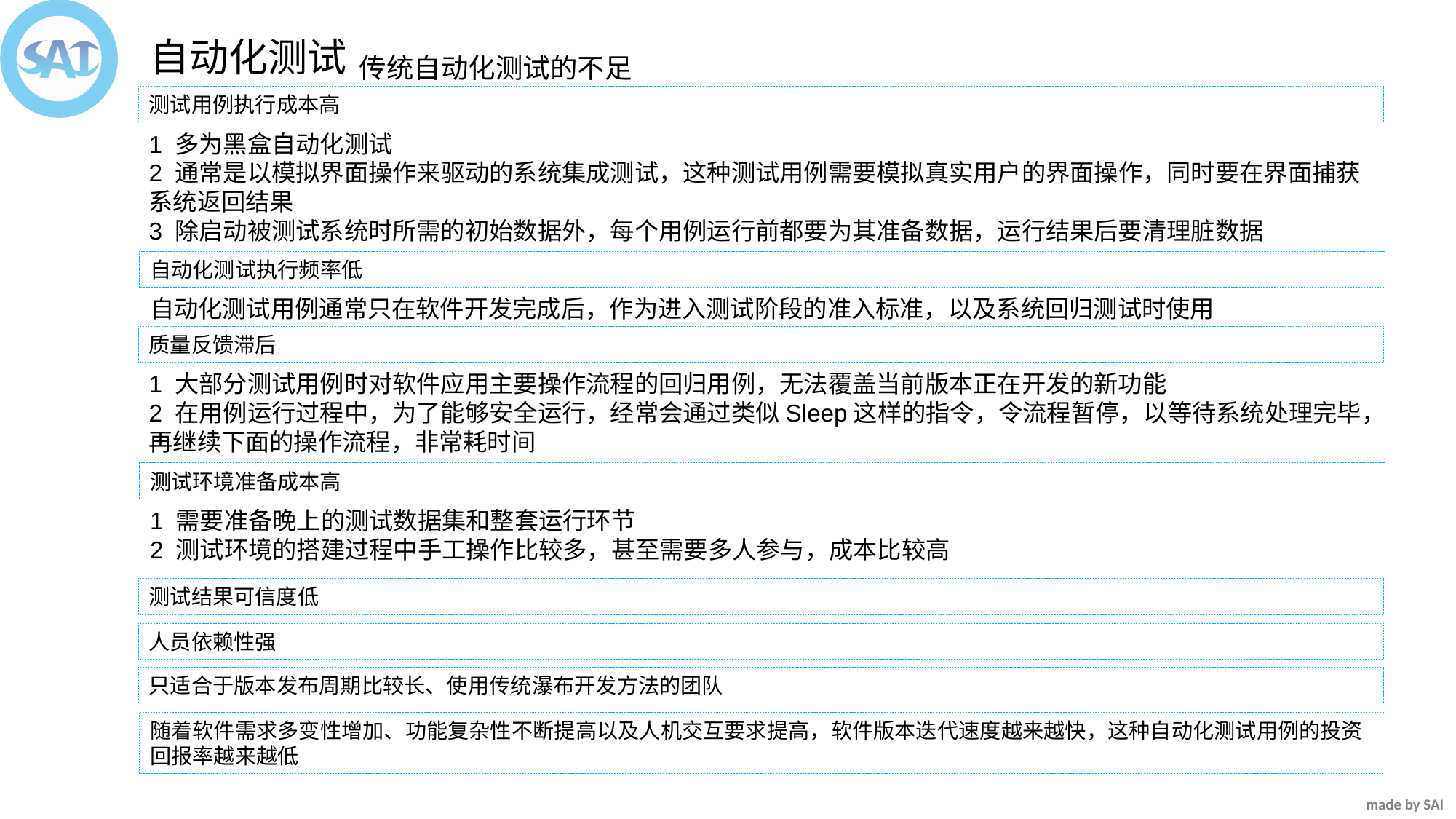

自动化测试
传统自动化测试的不足
测试用例执行成本高
1 多为黑盒自动化测试
2 通常是以模拟界面操作来驱动的系统集成测试，这种测试用例需要模拟真实用户的界面操作，同时要在界面捕获系统返回结果
3 除启动被测试系统时所需的初始数据外，每个用例运行前都要为其准备数据，运行结果后要清理脏数据
自动化测试执行频率低
自动化测试用例通常只在软件开发完成后，作为进入测试阶段的准入标准，以及系统回归测试时使用
质量反馈滞后
1 大部分测试用例时对软件应用主要操作流程的回归用例，无法覆盖当前版本正在开发的新功能
2 在用例运行过程中，为了能够安全运行，经常会通过类似Sleep这样的指令，令流程暂停，以等待系统处理完毕，再继续下面的操作流程，非常耗时间
测试环境准备成本高
1 需要准备晚上的测试数据集和整套运行环节
2 测试环境的搭建过程中手工操作比较多，甚至需要多人参与，成本比较高
测试结果可信度低
人员依赖性强
只适合于版本发布周期比较长、使用传统瀑布开发方法的团队
随着软件需求多变性增加、功能复杂性不断提高以及人机交互要求提高，软件版本迭代速度越来越快，这种自动化测试用例的投资回报率越来越低